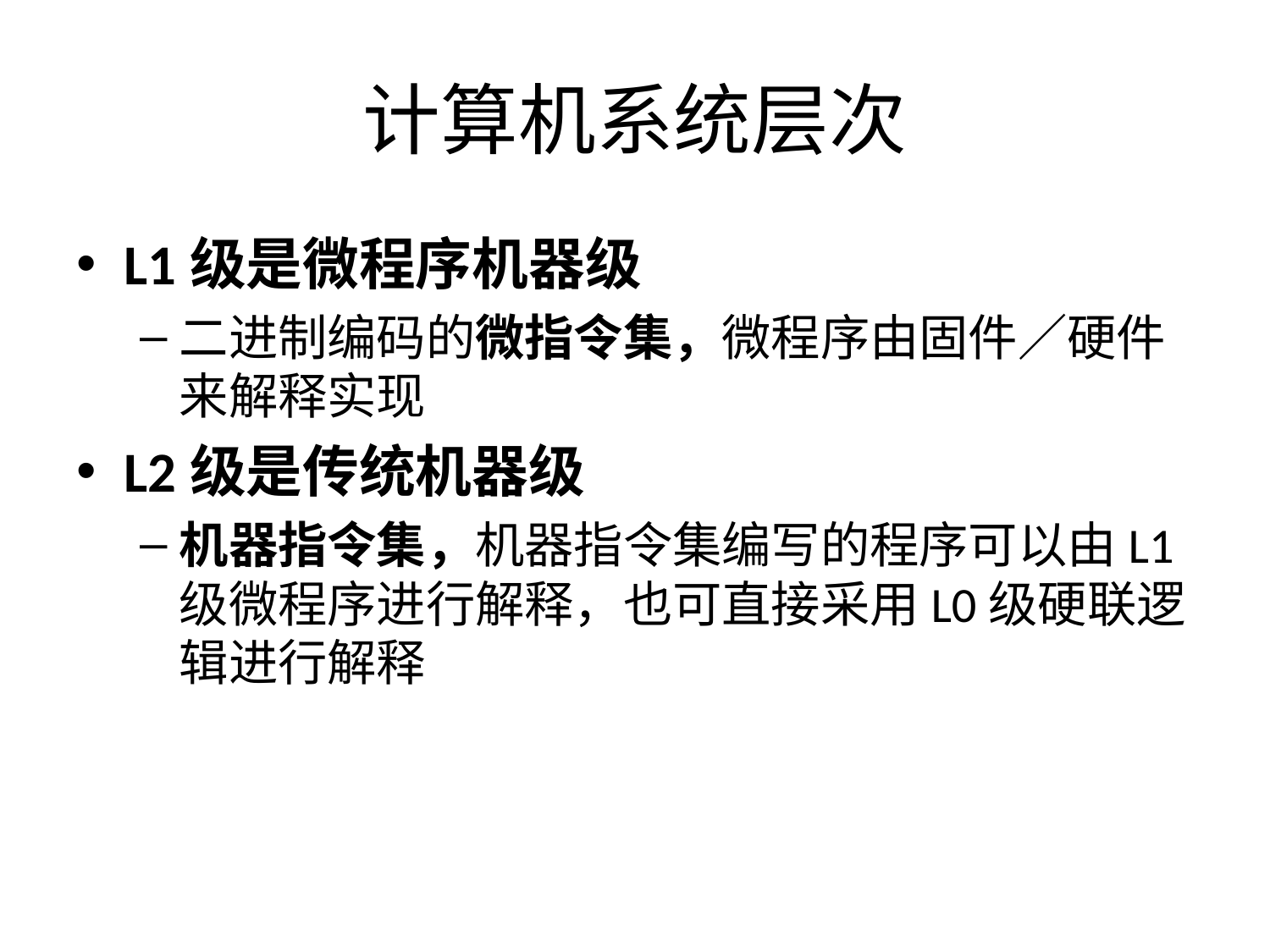

# 计算机系统层次
L1级是微程序机器级
二进制编码的微指令集，微程序由固件／硬件来解释实现
L2级是传统机器级
机器指令集，机器指令集编写的程序可以由L1级微程序进行解释，也可直接采用L0级硬联逻辑进行解释